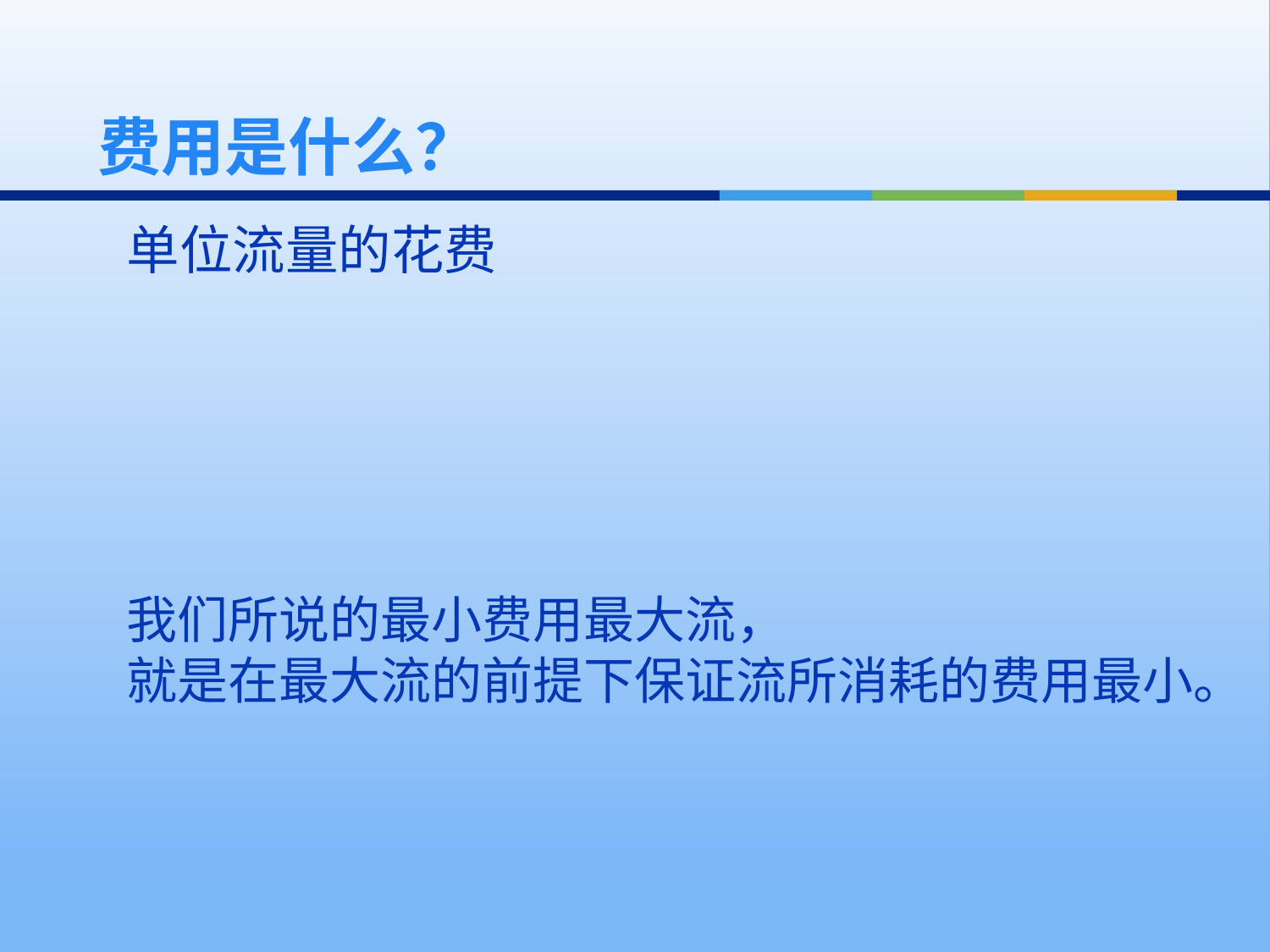

# 费用是什么？
单位流量的花费
我们所说的最小费用最大流，
就是在最大流的前提下保证流所消耗的费用最小。